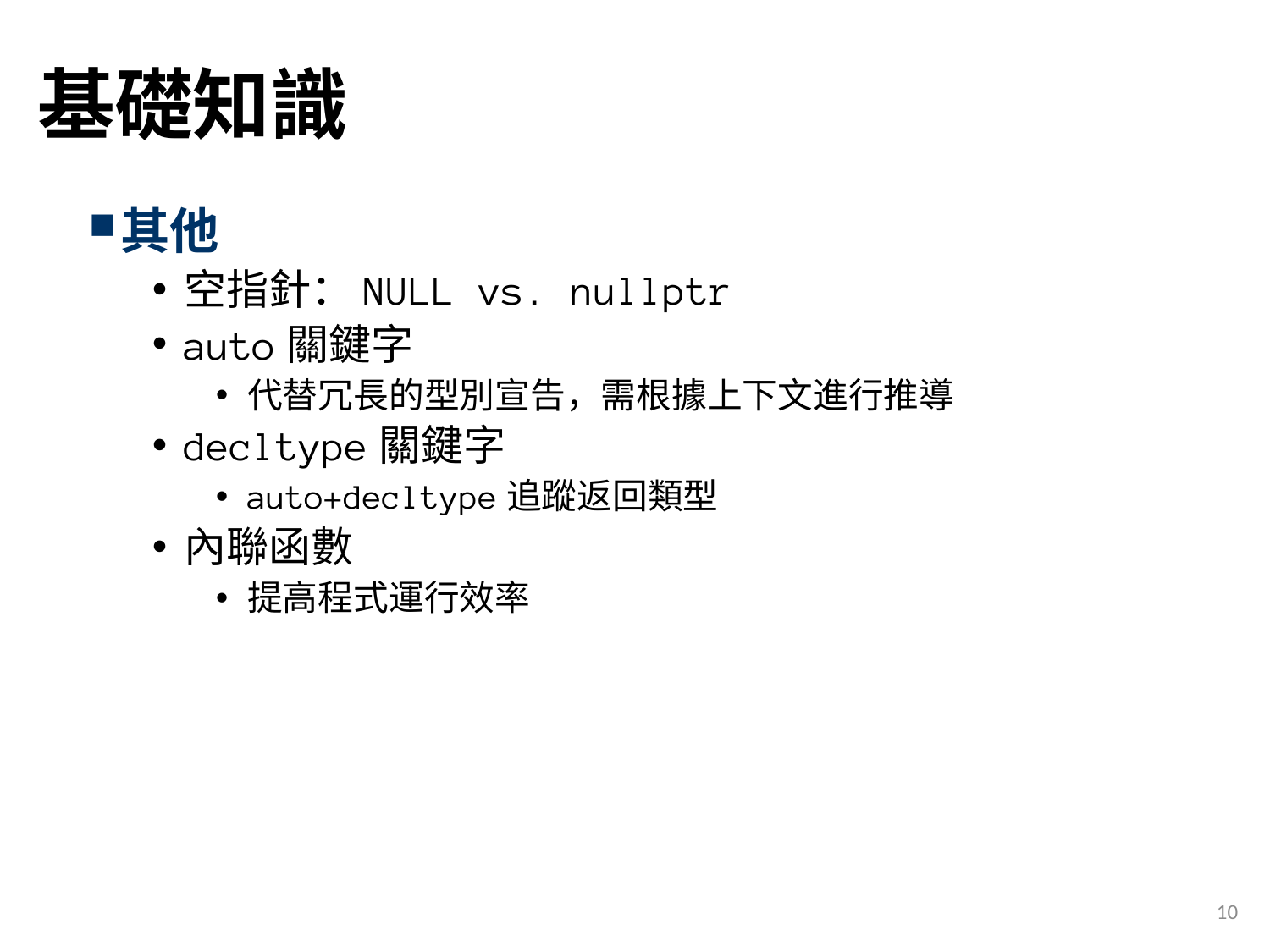

# 基礎知識
其他
空指針：NULL vs. nullptr
auto關鍵字
代替冗長的型別宣告，需根據上下文進行推導
decltype關鍵字
auto+decltype追蹤返回類型
內聯函數
提高程式運行效率

10